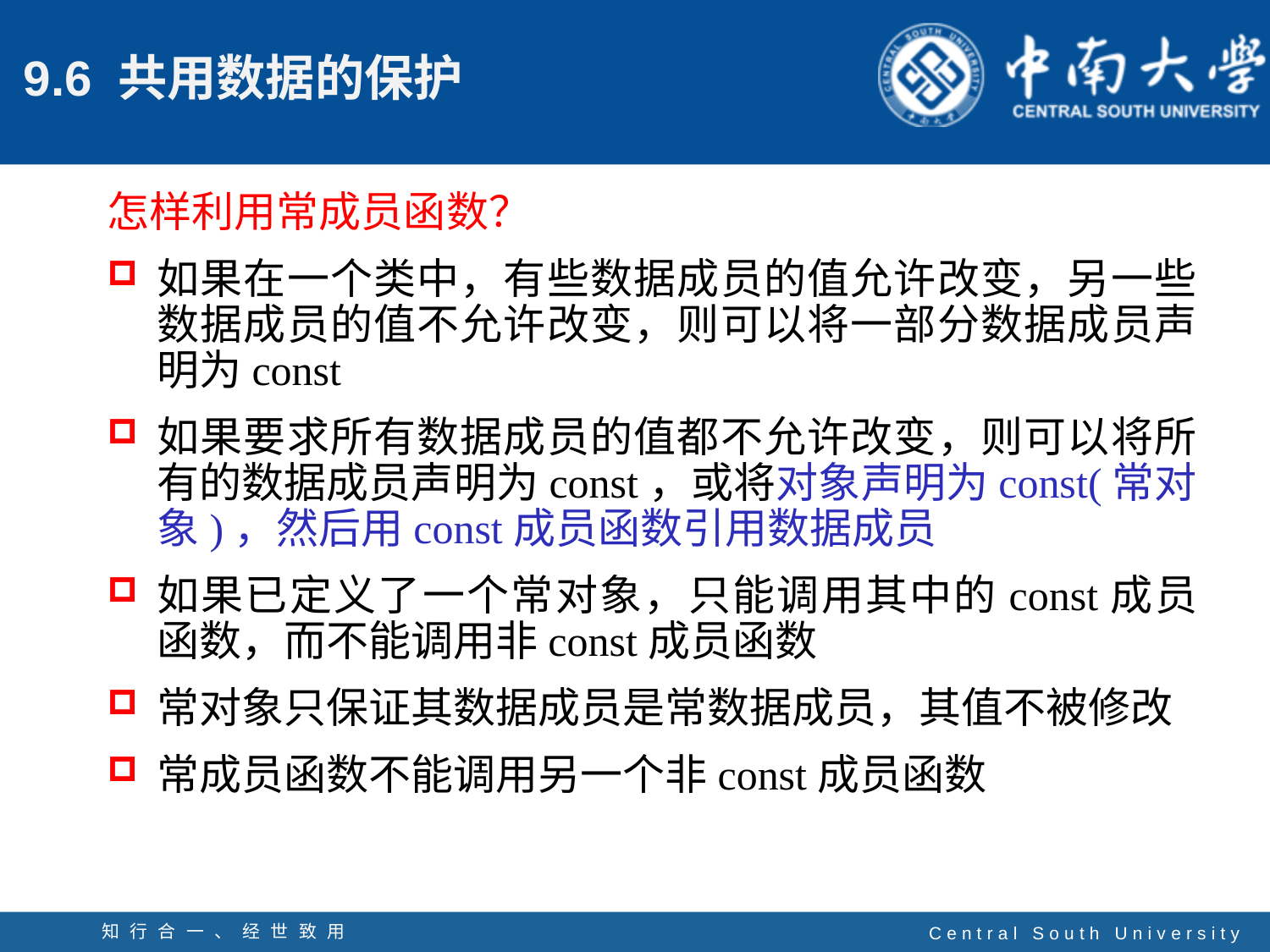

怎样利用常成员函数？
如果在一个类中，有些数据成员的值允许改变，另一些数据成员的值不允许改变，则可以将一部分数据成员声明为const
如果要求所有数据成员的值都不允许改变，则可以将所有的数据成员声明为const，或将对象声明为const(常对象)，然后用const成员函数引用数据成员
如果已定义了一个常对象，只能调用其中的const成员函数，而不能调用非const成员函数
常对象只保证其数据成员是常数据成员，其值不被修改
常成员函数不能调用另一个非const成员函数

知行合一、经世致用
自强不息 厚德载物
Central South University